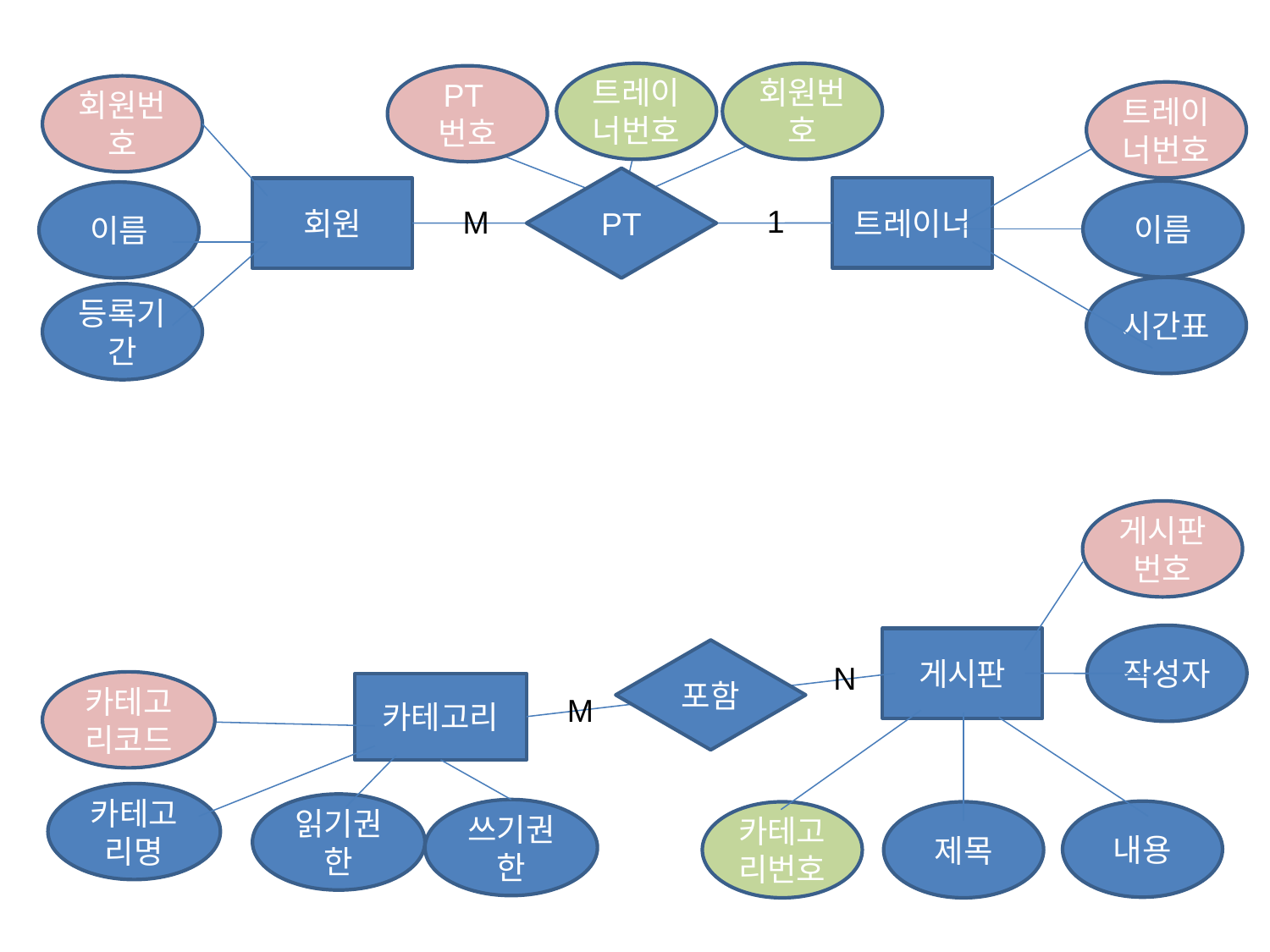

회원번호
트레이너번호
PT번호
회원번호
트레이너번호
PT
트레이너
회원
이름
이름
1
M
시간표
등록기간
게시판번호
작성자
게시판
포함
N
카테고리코드
카테고리
M
카테고리명
읽기권한
쓰기권한
내용
카테고리번호
제목